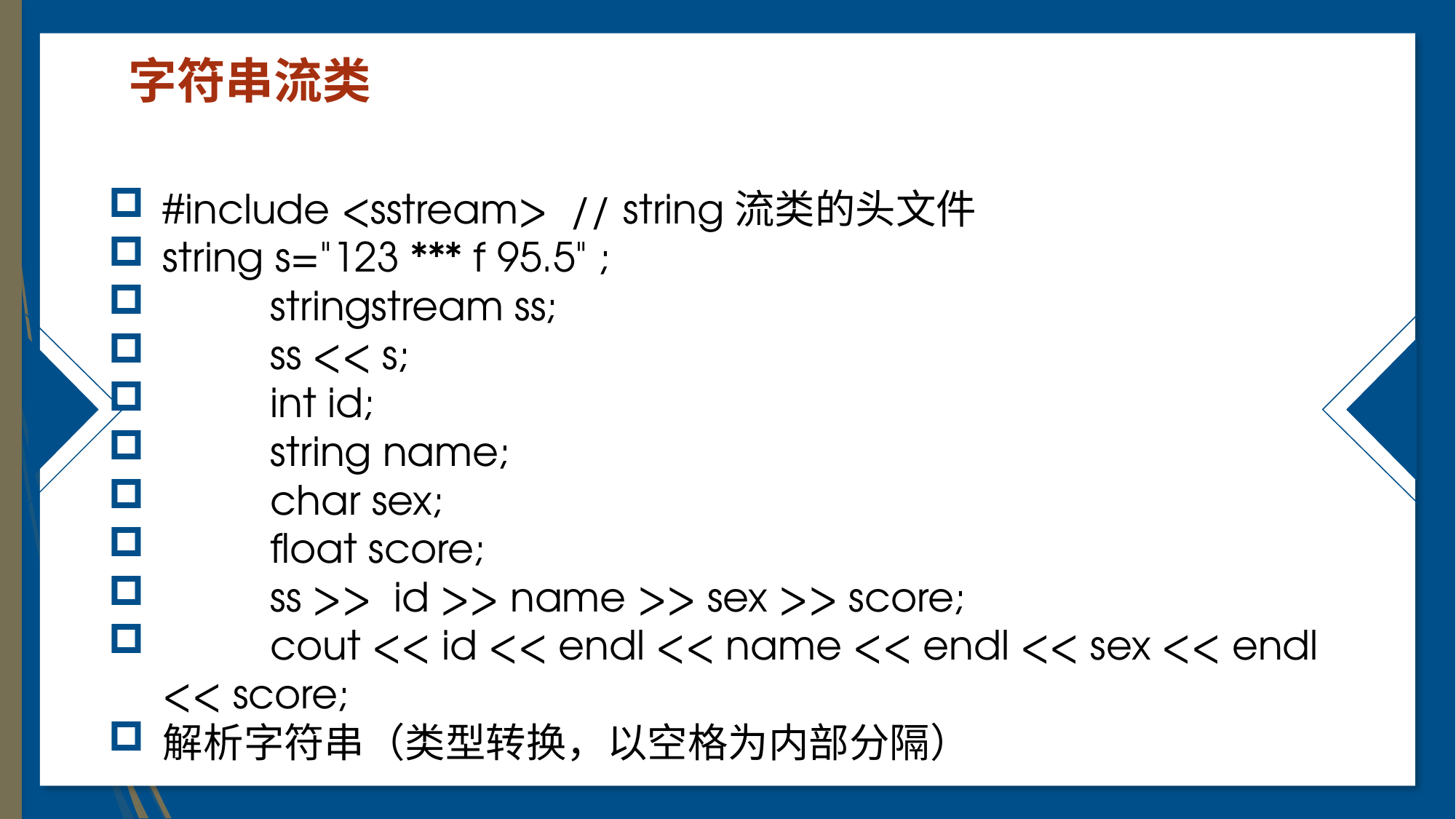

字符串流类
#include <sstream>  // string流类的头文件
string s="123 *** f 95.5" ;
	stringstream ss;
	ss << s;
	int id;
	string name;
	char sex;
	float score;
	ss >>  id >> name >> sex >> score;
	cout << id << endl << name << endl << sex << endl << score;
解析字符串（类型转换，以空格为内部分隔）